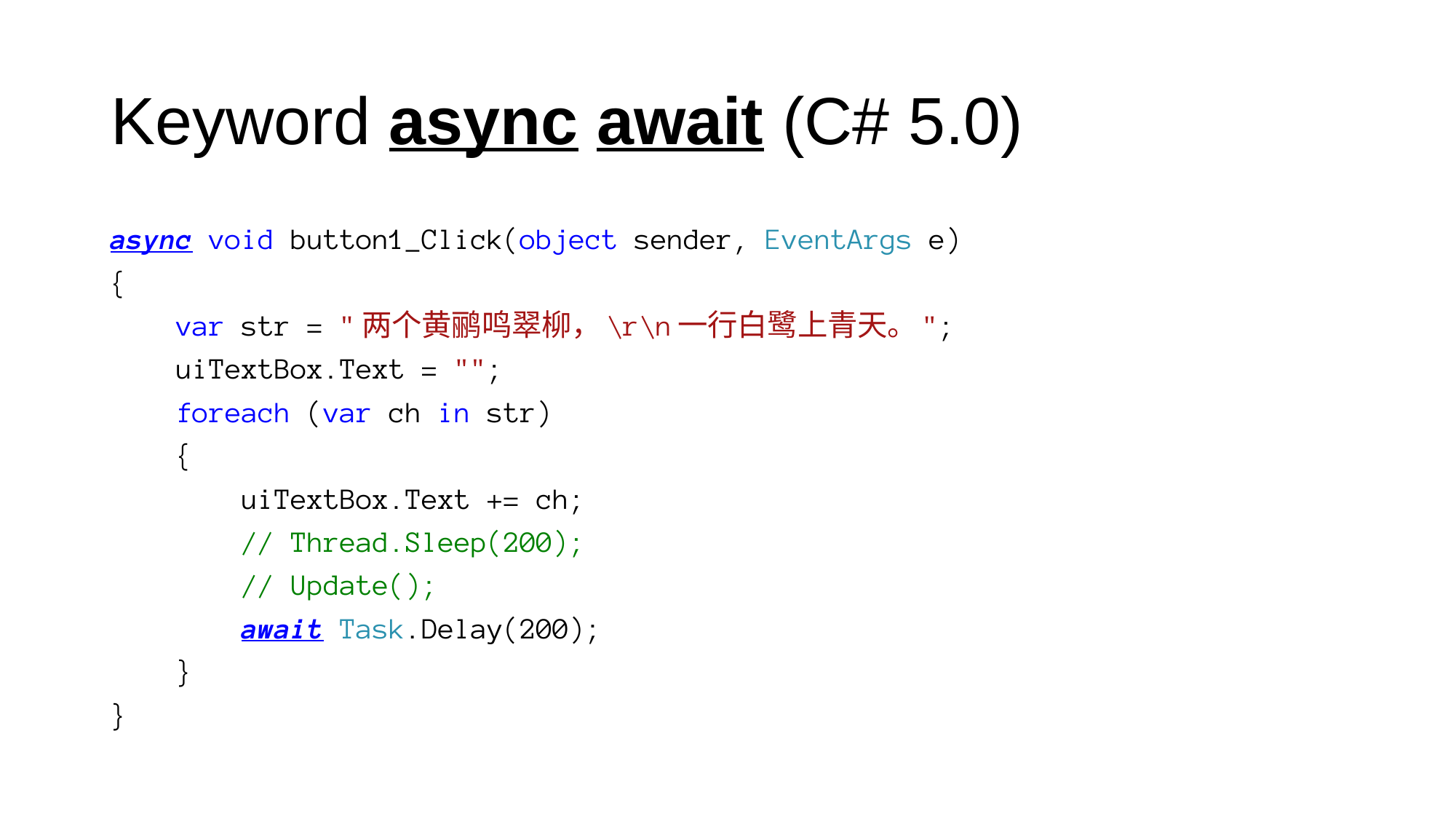

# Keyword async await (C# 5.0)
async void button1_Click(object sender, EventArgs e)
{
    var str = "两个黄鹂鸣翠柳，\r\n一行白鹭上青天。";
    uiTextBox.Text = "";
    foreach (var ch in str)
    {
        uiTextBox.Text += ch;
        // Thread.Sleep(200);
        // Update();
        await Task.Delay(200);
    }
}